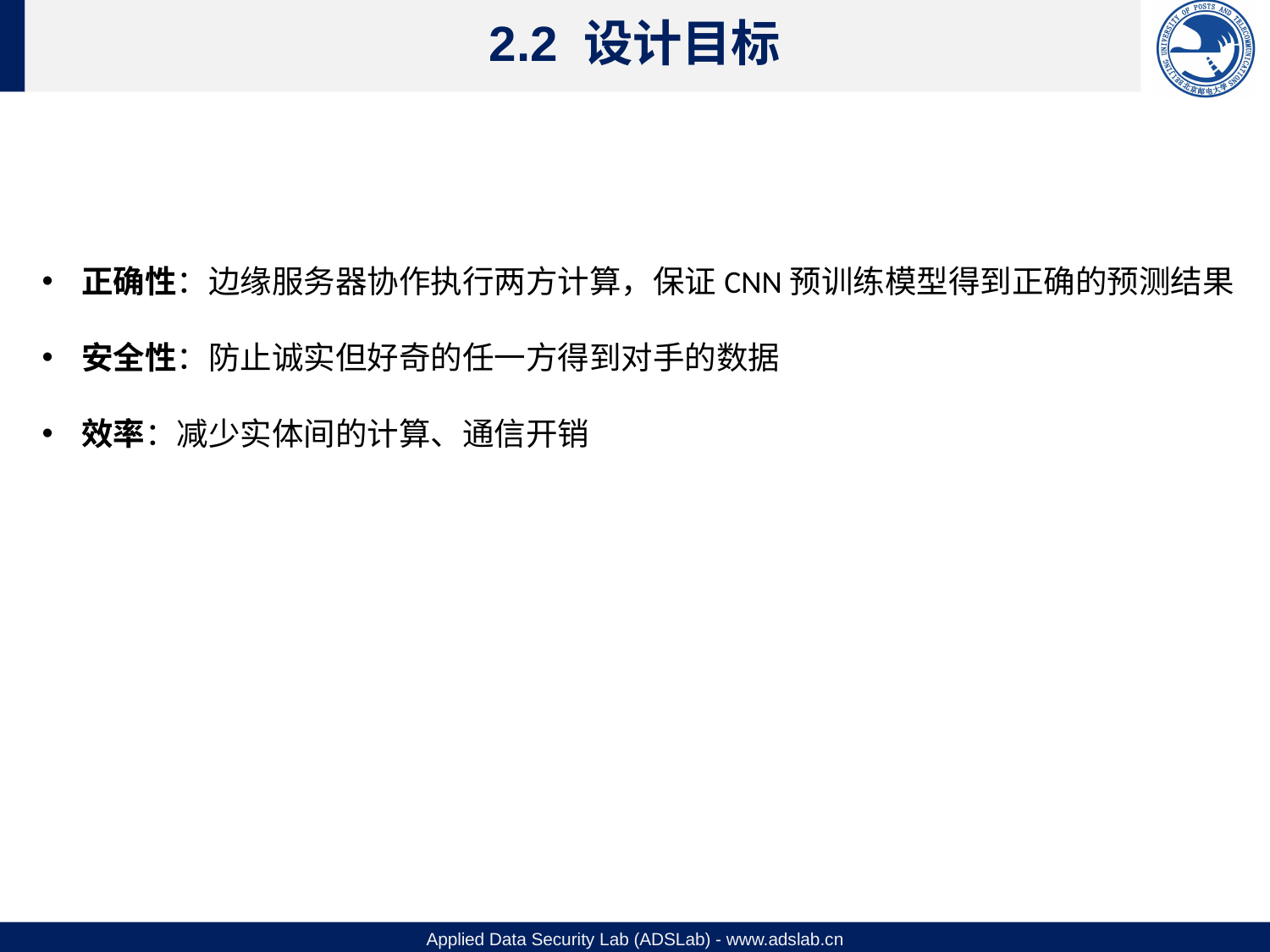

# 2.2 设计目标
正确性：边缘服务器协作执行两方计算，保证CNN预训练模型得到正确的预测结果

安全性：防止诚实但好奇的任一方得到对手的数据

效率：减少实体间的计算、通信开销
14

Applied Data Security Lab (ADSLab) - www.adslab.cn